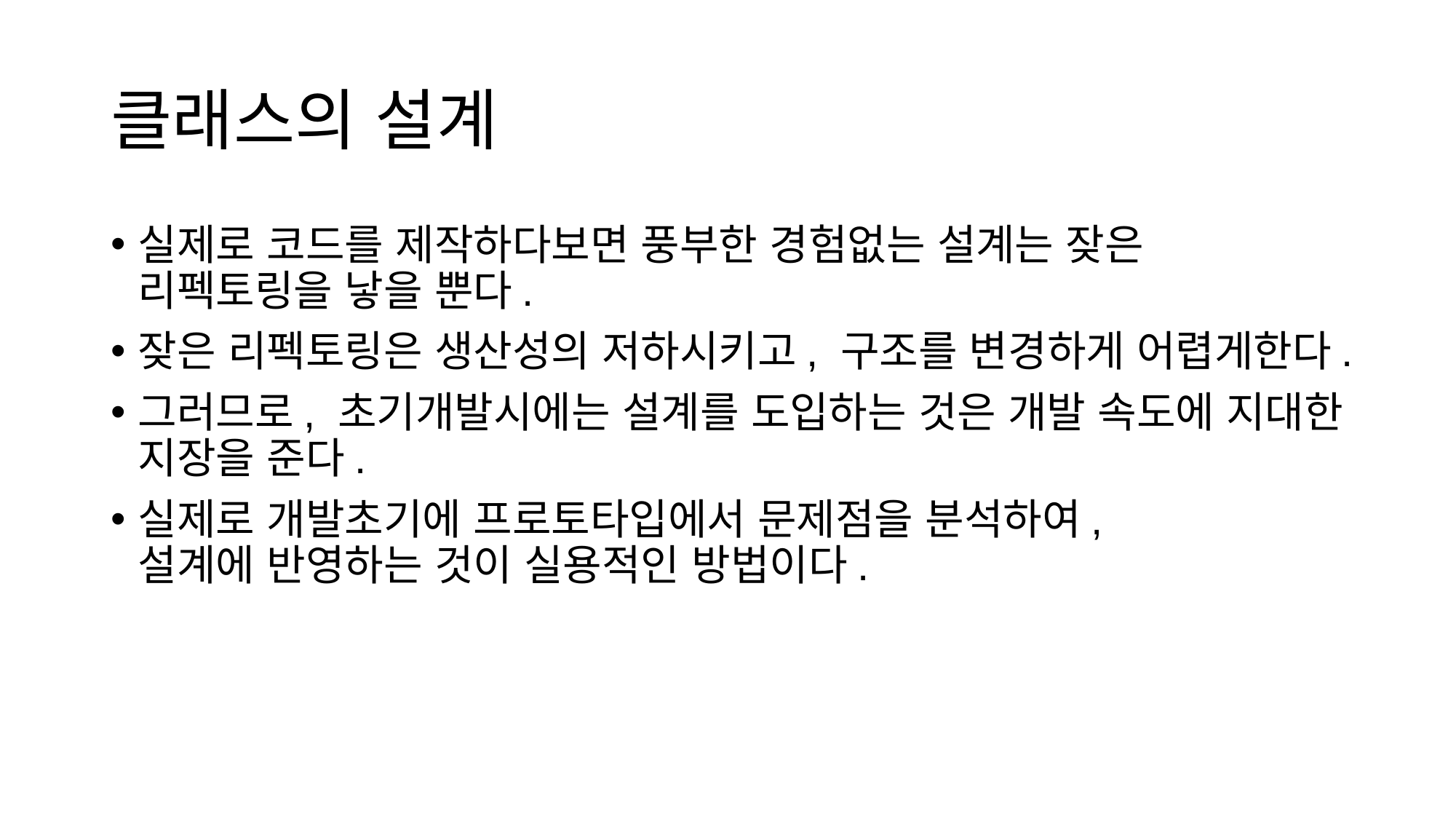

# 클래스의 설계
실제로 코드를 제작하다보면 풍부한 경험없는 설계는 잦은 리펙토링을 낳을 뿐다.
잦은 리펙토링은 생산성의 저하시키고, 구조를 변경하게 어렵게한다.
그러므로, 초기개발시에는 설계를 도입하는 것은 개발 속도에 지대한 지장을 준다.
실제로 개발초기에 프로토타입에서 문제점을 분석하여,
설계에 반영하는 것이 실용적인 방법이다.